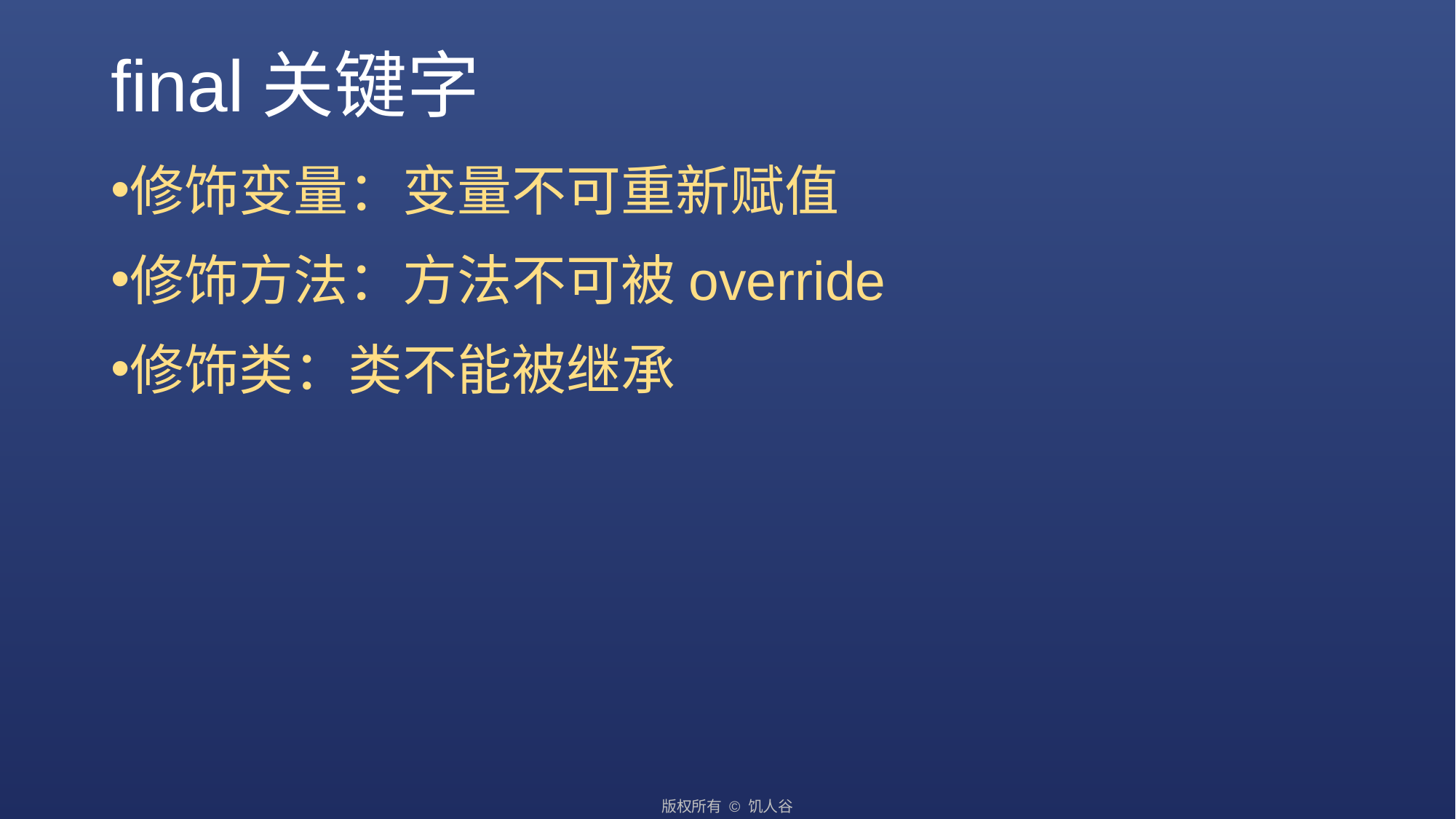

# final关键字
修饰变量：变量不可重新赋值
修饰方法：方法不可被override
修饰类：类不能被继承